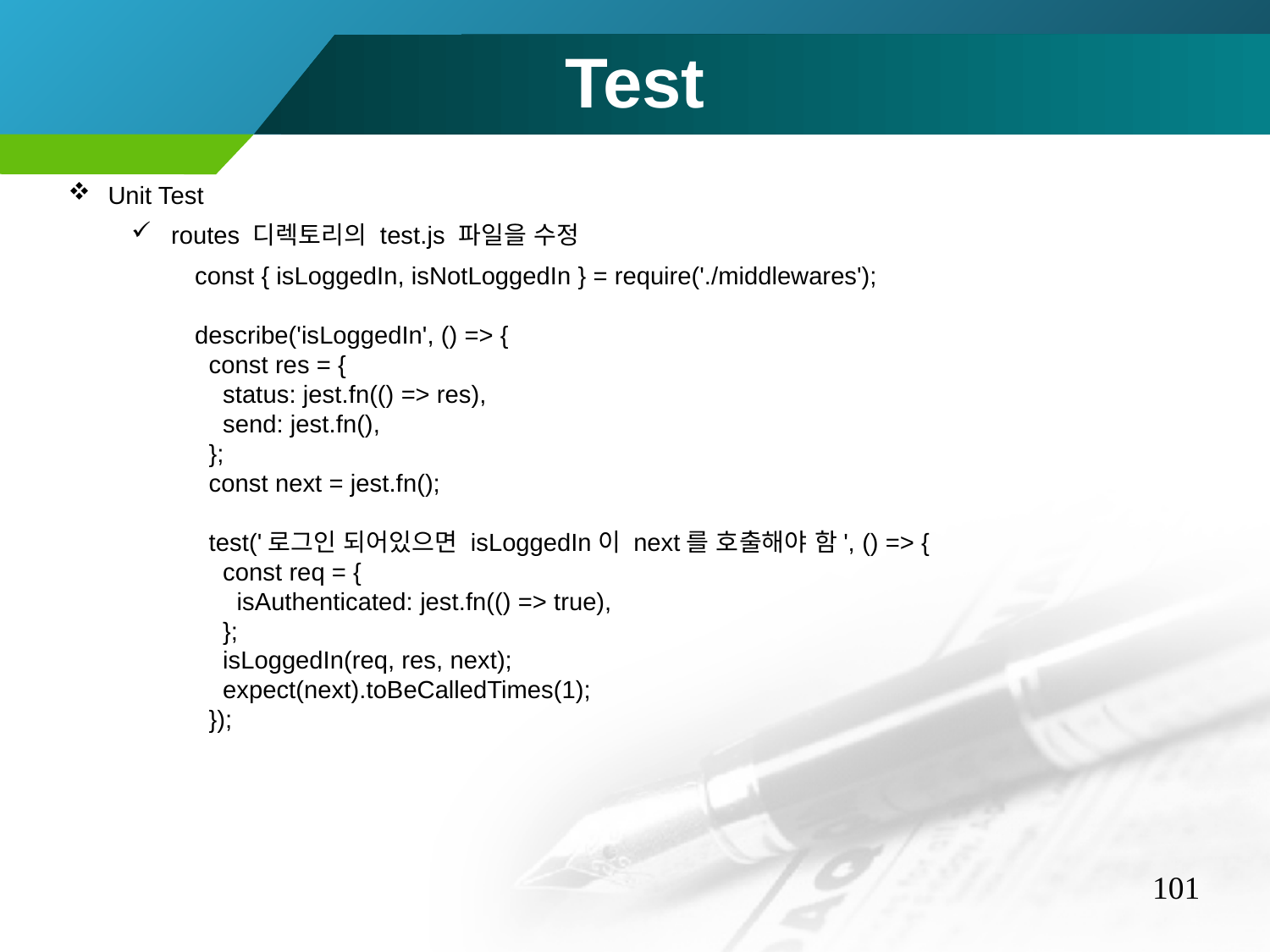

Test
Unit Test
routes 디렉토리의 test.js 파일을 수정
const { isLoggedIn, isNotLoggedIn } = require('./middlewares');

describe('isLoggedIn', () => {
  const res = {
    status: jest.fn(() => res),
    send: jest.fn(),
  };
  const next = jest.fn();

  test('로그인 되어있으면 isLoggedIn이 next를 호출해야 함', () => {
    const req = {
      isAuthenticated: jest.fn(() => true),
    };
    isLoggedIn(req, res, next);
    expect(next).toBeCalledTimes(1);
  });
101